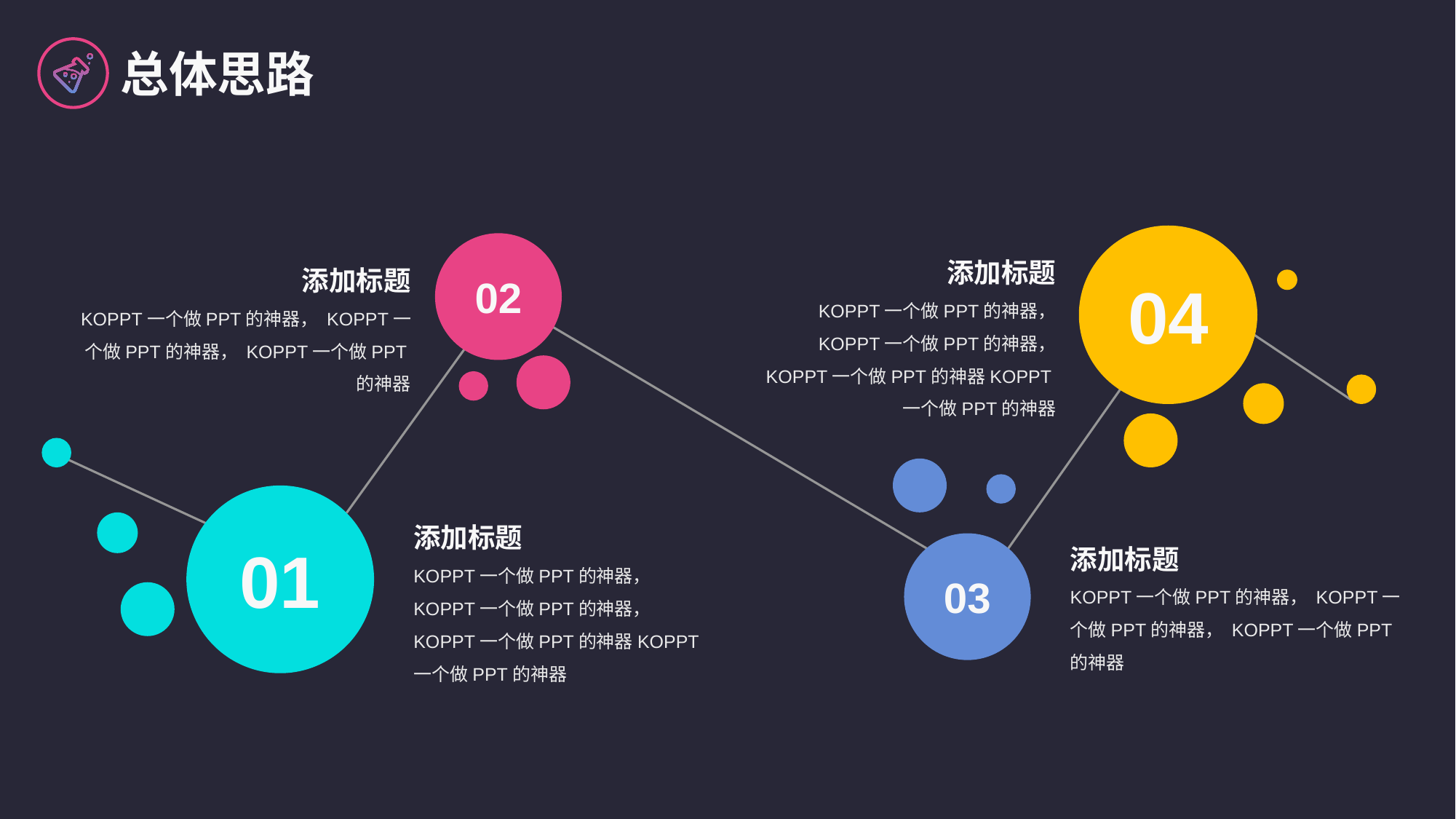

总体思路

添加标题
KOPPT一个做PPT的神器， KOPPT一个做PPT的神器， KOPPT一个做PPT的神器KOPPT一个做PPT的神器
添加标题
KOPPT一个做PPT的神器， KOPPT一个做PPT的神器， KOPPT一个做PPT的神器
04
02

添加标题
KOPPT一个做PPT的神器， KOPPT一个做PPT的神器， KOPPT一个做PPT的神器KOPPT一个做PPT的神器

添加标题
KOPPT一个做PPT的神器， KOPPT一个做PPT的神器， KOPPT一个做PPT的神器
01

03